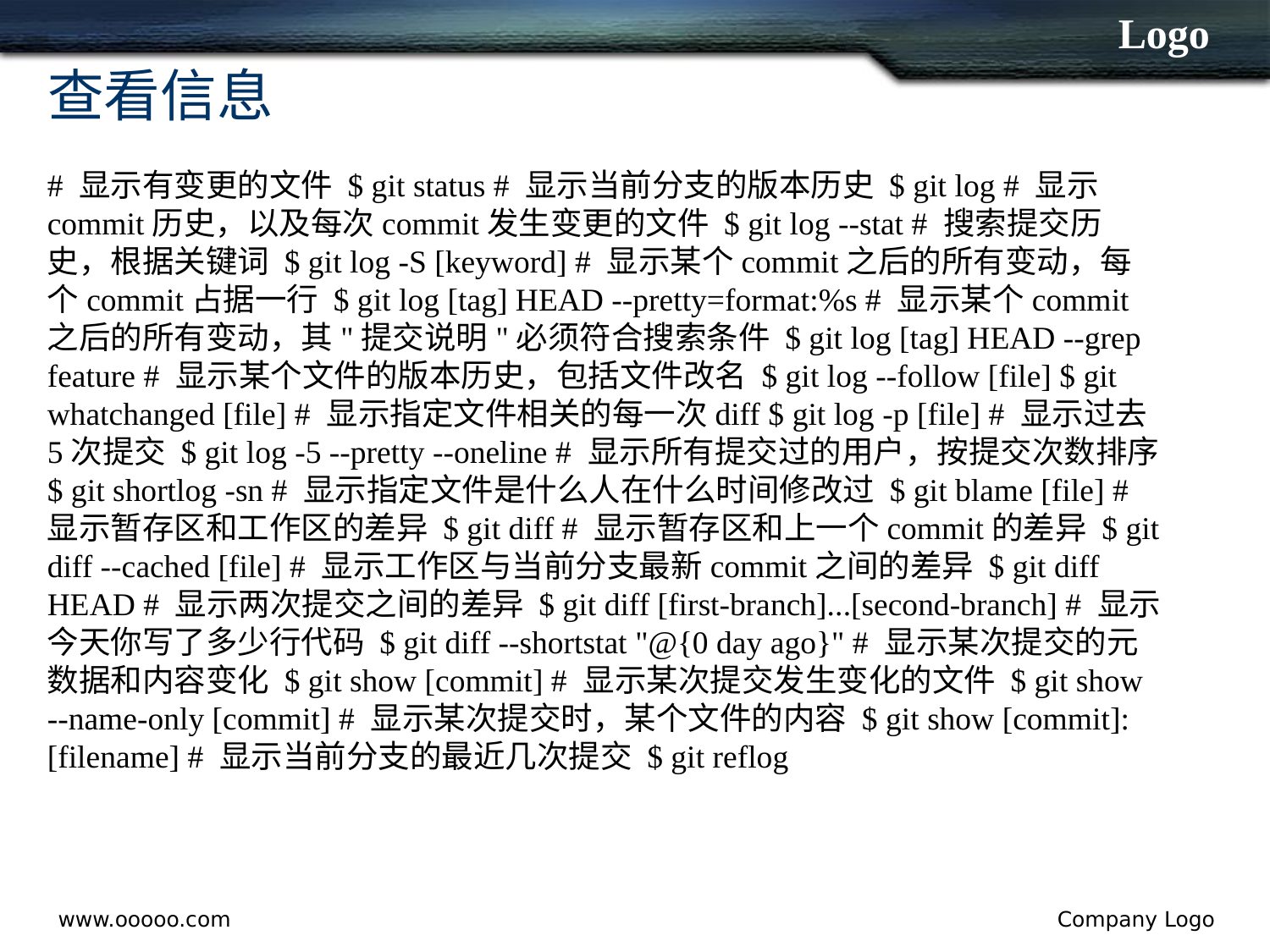

# 查看信息
# 显示有变更的文件 $ git status # 显示当前分支的版本历史 $ git log # 显示commit历史，以及每次commit发生变更的文件 $ git log --stat # 搜索提交历史，根据关键词 $ git log -S [keyword] # 显示某个commit之后的所有变动，每个commit占据一行 $ git log [tag] HEAD --pretty=format:%s # 显示某个commit之后的所有变动，其"提交说明"必须符合搜索条件 $ git log [tag] HEAD --grep feature # 显示某个文件的版本历史，包括文件改名 $ git log --follow [file] $ git whatchanged [file] # 显示指定文件相关的每一次diff $ git log -p [file] # 显示过去5次提交 $ git log -5 --pretty --oneline # 显示所有提交过的用户，按提交次数排序 $ git shortlog -sn # 显示指定文件是什么人在什么时间修改过 $ git blame [file] # 显示暂存区和工作区的差异 $ git diff # 显示暂存区和上一个commit的差异 $ git diff --cached [file] # 显示工作区与当前分支最新commit之间的差异 $ git diff HEAD # 显示两次提交之间的差异 $ git diff [first-branch]...[second-branch] # 显示今天你写了多少行代码 $ git diff --shortstat "@{0 day ago}" # 显示某次提交的元数据和内容变化 $ git show [commit] # 显示某次提交发生变化的文件 $ git show --name-only [commit] # 显示某次提交时，某个文件的内容 $ git show [commit]:[filename] # 显示当前分支的最近几次提交 $ git reflog
www.ooooo.com
Company Logo